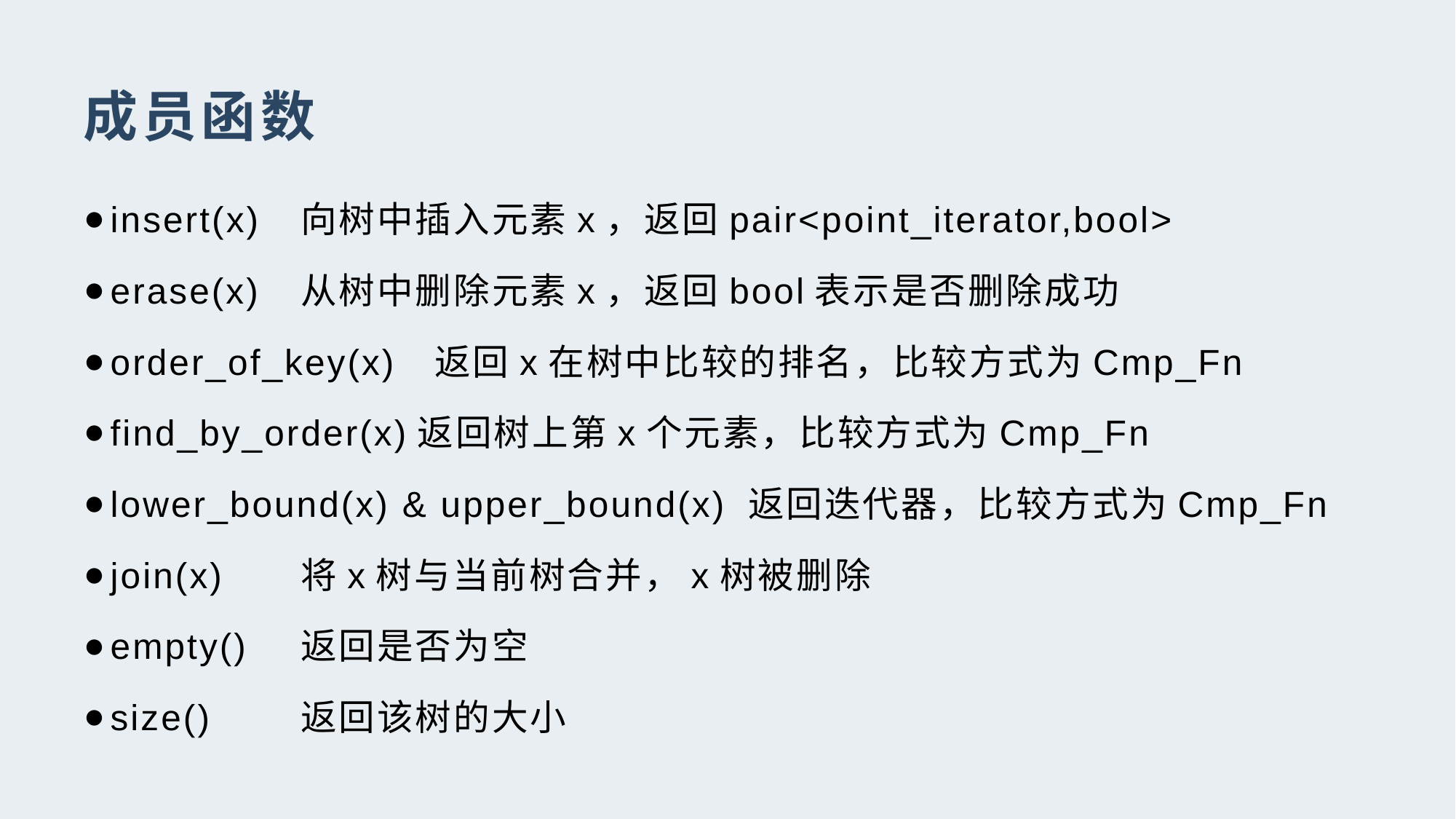

# 成员函数
insert(x) 		向树中插入元素x，返回pair<point_iterator,bool>
erase(x)		从树中删除元素x，返回bool表示是否删除成功
order_of_key(x)	返回x在树中比较的排名，比较方式为Cmp_Fn
find_by_order(x)返回树上第x个元素，比较方式为Cmp_Fn
lower_bound(x) & upper_bound(x) 返回迭代器，比较方式为Cmp_Fn
join(x) 		将x树与当前树合并，x树被删除
empty()		返回是否为空
size()		返回该树的大小